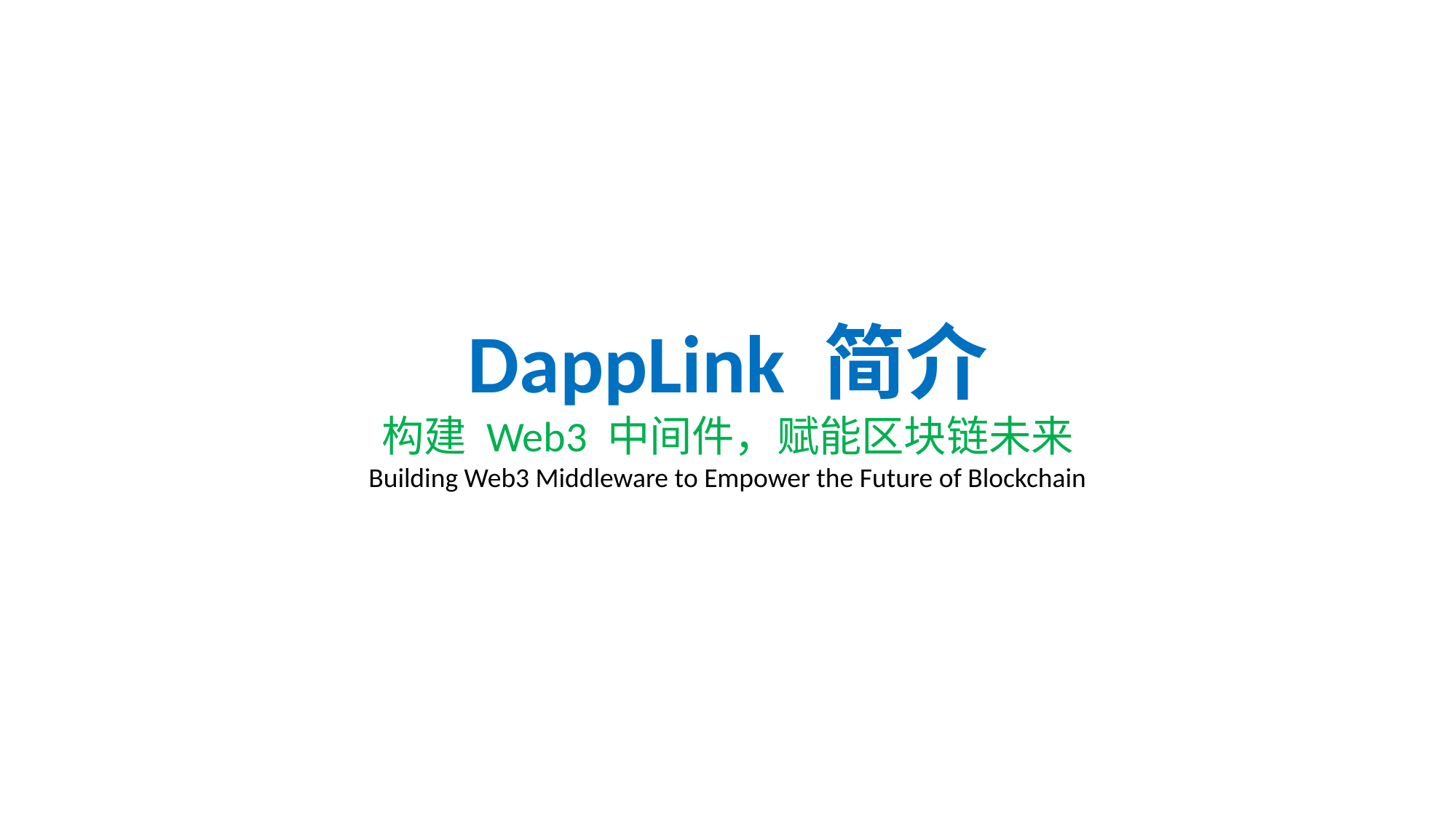

DappLink 简介
构建 Web3 中间件，赋能区块链未来
Building Web3 Middleware to Empower the Future of Blockchain